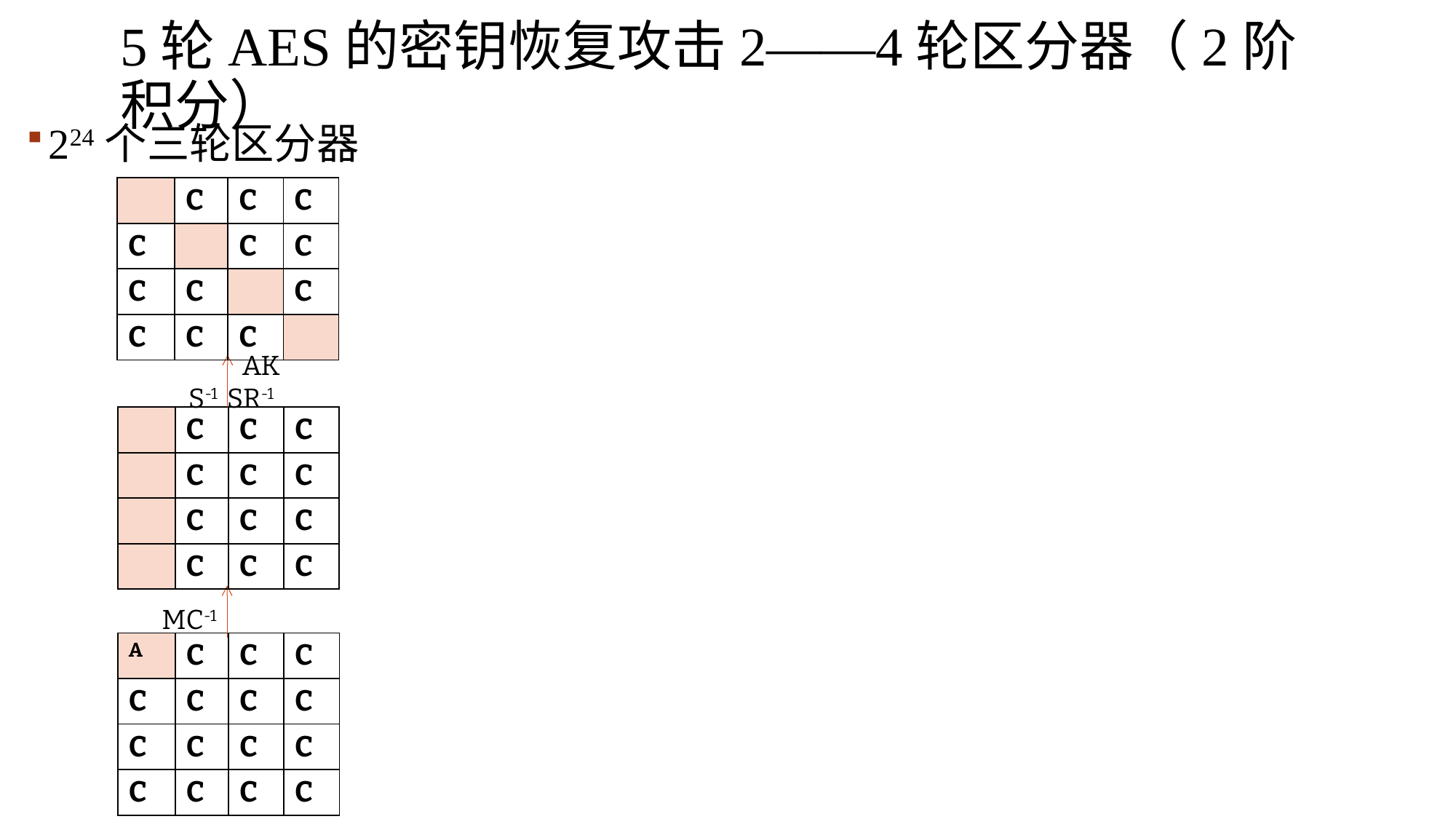

# 5轮AES的密钥恢复攻击2——4轮区分器（2阶积分）
224个三轮区分器

|  |  |  |  |
| --- | --- | --- | --- |
|  |  |  |  |
|  |  |  |  |
|  |  |  |  |

| A | C | C | C |
| --- | --- | --- | --- |
| 0 | C | C | C |
| 0 | C | C | C |
| 0 | C | C | C |
3-r
| B | B | B | B |
| --- | --- | --- | --- |
| B | B | B | B |
| B | B | B | B |
| B | B | B | B |

|  | C | C | C |
| --- | --- | --- | --- |
| C |  | C | C |
| C | C |  | C |
| C | C | C |  |
28个
AK,  SB, SR
AK
S-1   SR-1
| A | C | C | C |
| --- | --- | --- | --- |
| 0 | C | C | C |
| 0 | C | C | C |
| 1 | C | C | C |
3-r
| B | B | B | B |
| --- | --- | --- | --- |
| B | B | B | B |
| B | B | B | B |
| B | B | B | B |
| A | C | C | C |
| --- | --- | --- | --- |
28个
|  | C | C | C |
| --- | --- | --- | --- |
|  | C | C | C |
|  | C | C | C |
|  | C | C | C |
224个多重集
共232个明文
MC
 MC-1
…
| A | C | C | C |
| --- | --- | --- | --- |
| A | C | C | C |
| --- | --- | --- | --- |
| 255 | C | C | C |
| 255 | C | C | C |
| 255 | C | C | C |
3-r
| B | B | B | B |
| --- | --- | --- | --- |
| B | B | B | B |
| B | B | B | B |
| B | B | B | B |
| A | C | C | C |
| --- | --- | --- | --- |
| C | C | C | C |
| C | C | C | C |
| C | C | C | C |
28个
34